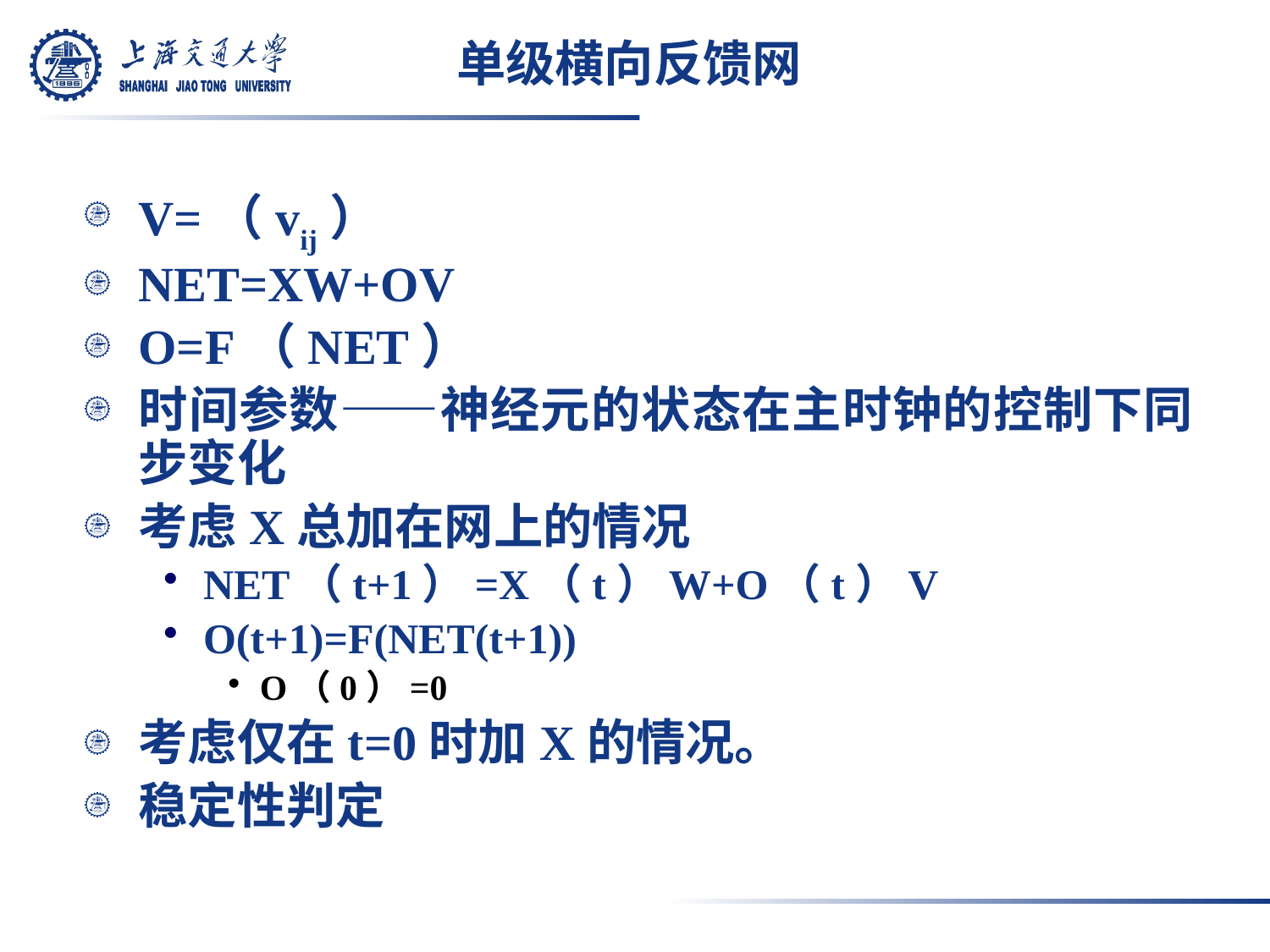

# 单级横向反馈网
V=（vij）
NET=XW+OV
O=F（NET）
时间参数——神经元的状态在主时钟的控制下同步变化
考虑X总加在网上的情况
NET（t+1）=X（t）W+O（t）V
O(t+1)=F(NET(t+1))
O（0）=0
考虑仅在t=0时加X的情况。
稳定性判定